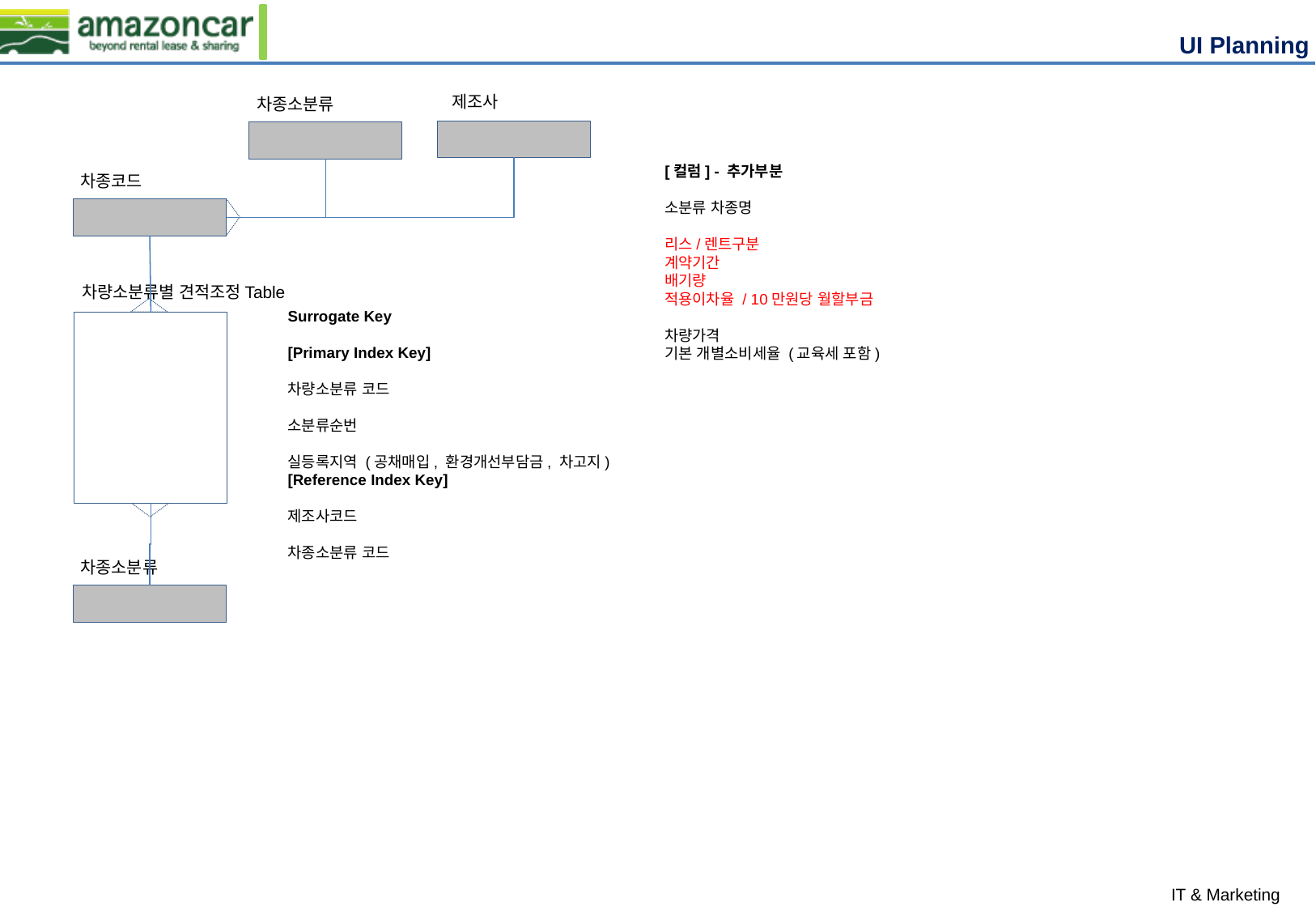

제조사
차종소분류

[컬럼] - 추가부분

소분류 차종명

리스/렌트구분
계약기간
배기량
적용이차율 / 10만원당 월할부금

차량가격
기본 개별소비세율 (교육세 포함)
차종코드

차량소분류별 견적조정Table

Surrogate Key

[Primary Index Key]

차량소분류 코드

소분류순번

실등록지역 (공채매입, 환경개선부담금, 차고지)
[Reference Index Key]

제조사코드

차종소분류 코드

차종소분류